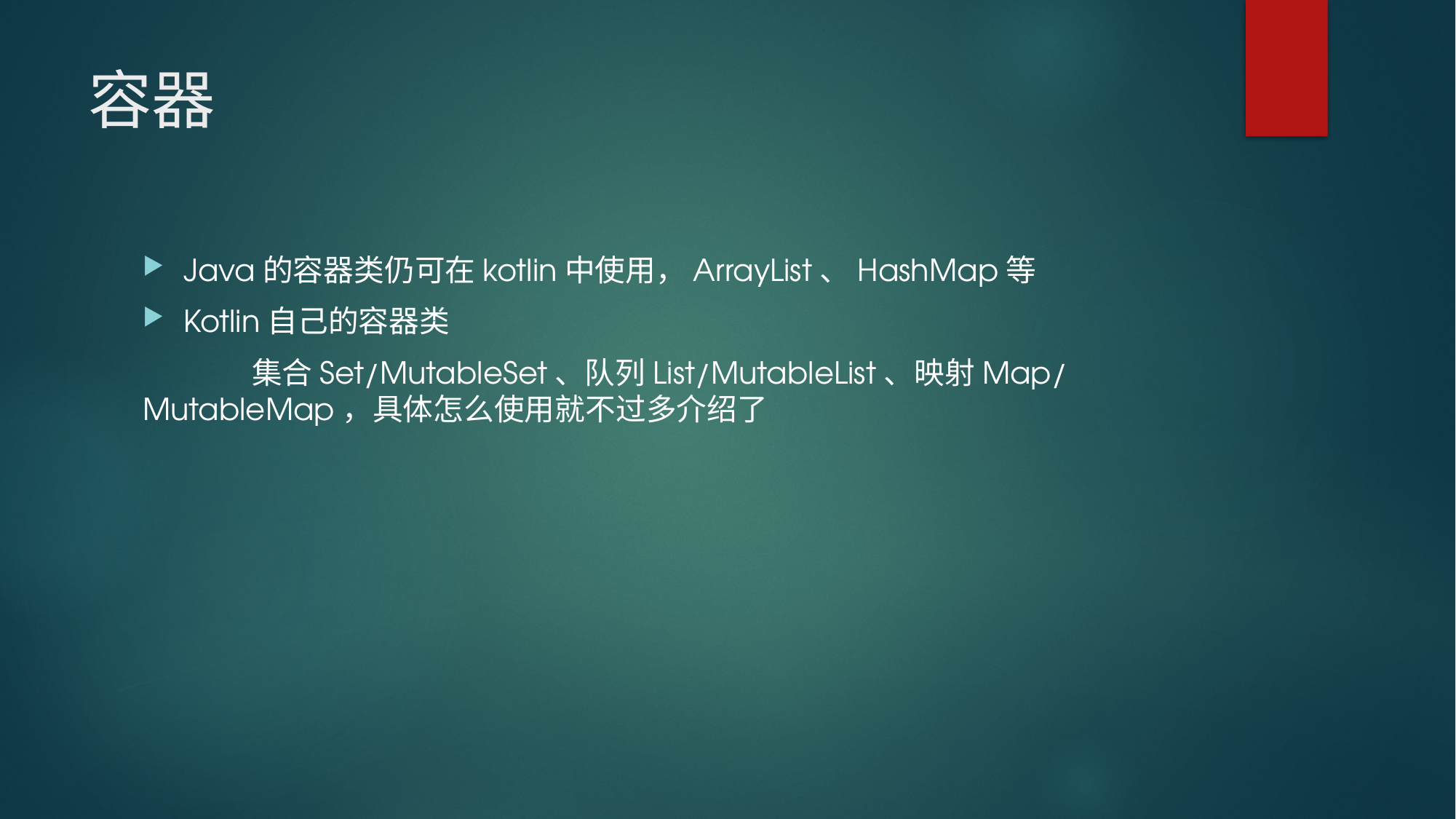

# 容器
Java的容器类仍可在kotlin中使用，ArrayList、HashMap等
Kotlin自己的容器类
	集合Set/MutableSet、队列List/MutableList、映射Map/MutableMap，具体怎么使用就不过多介绍了